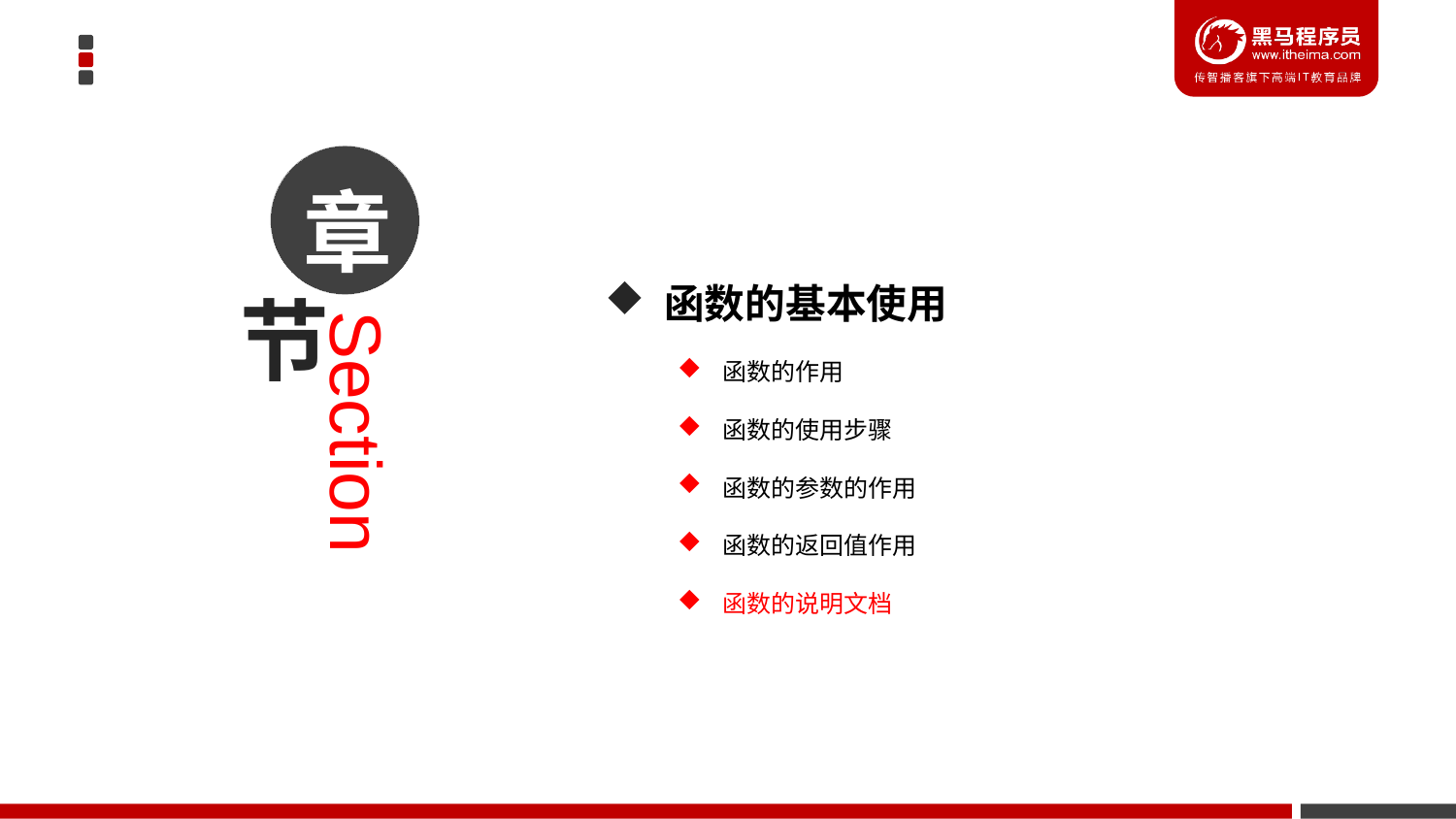

章
 函数的基本使用
函数的作用
函数的使用步骤
函数的参数的作用
函数的返回值作用
函数的说明文档

节
Section